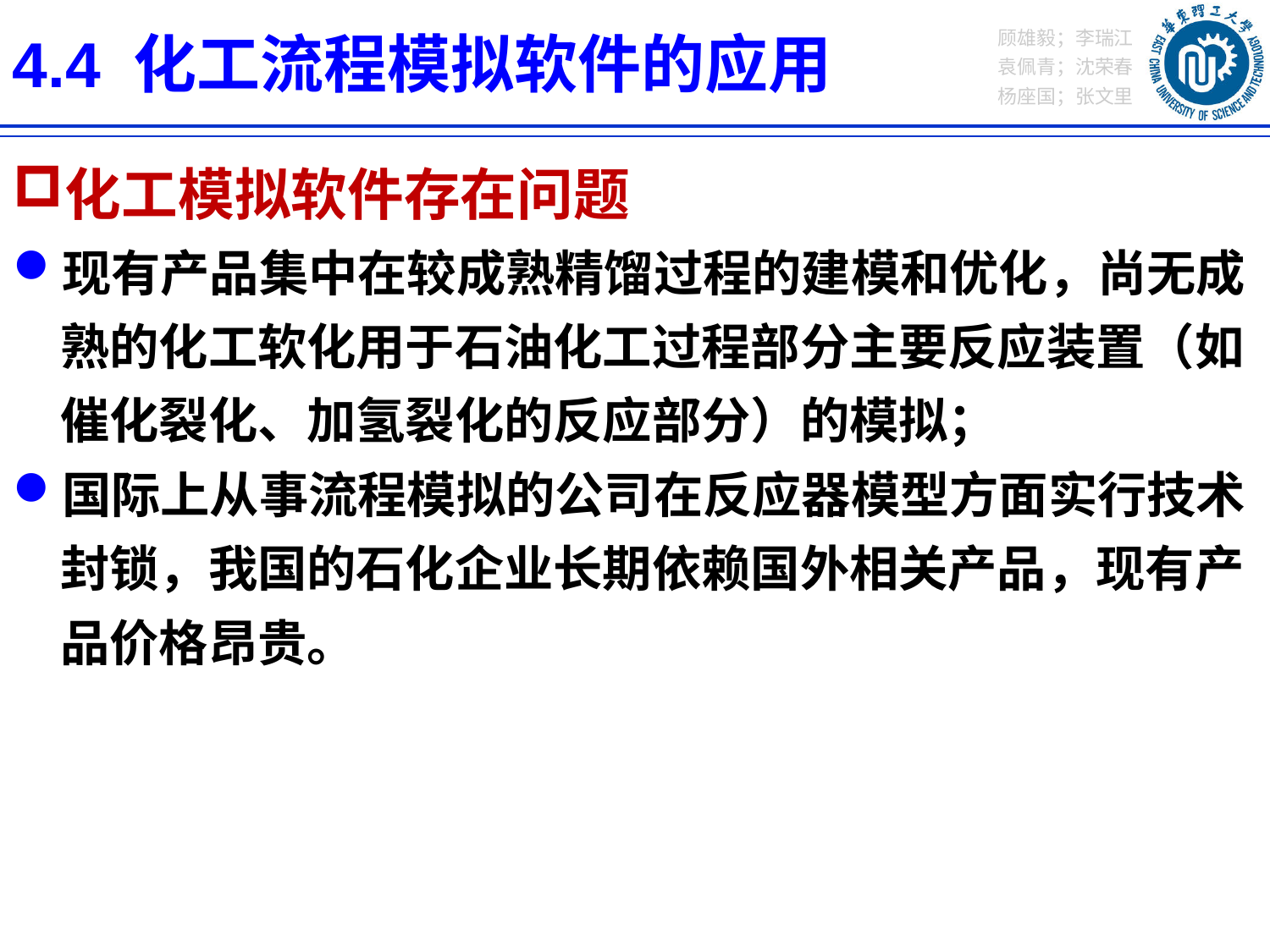

4.4 化工流程模拟软件的应用
化工模拟软件存在问题
现有产品集中在较成熟精馏过程的建模和优化，尚无成熟的化工软化用于石油化工过程部分主要反应装置（如催化裂化、加氢裂化的反应部分）的模拟；
国际上从事流程模拟的公司在反应器模型方面实行技术封锁，我国的石化企业长期依赖国外相关产品，现有产品价格昂贵。